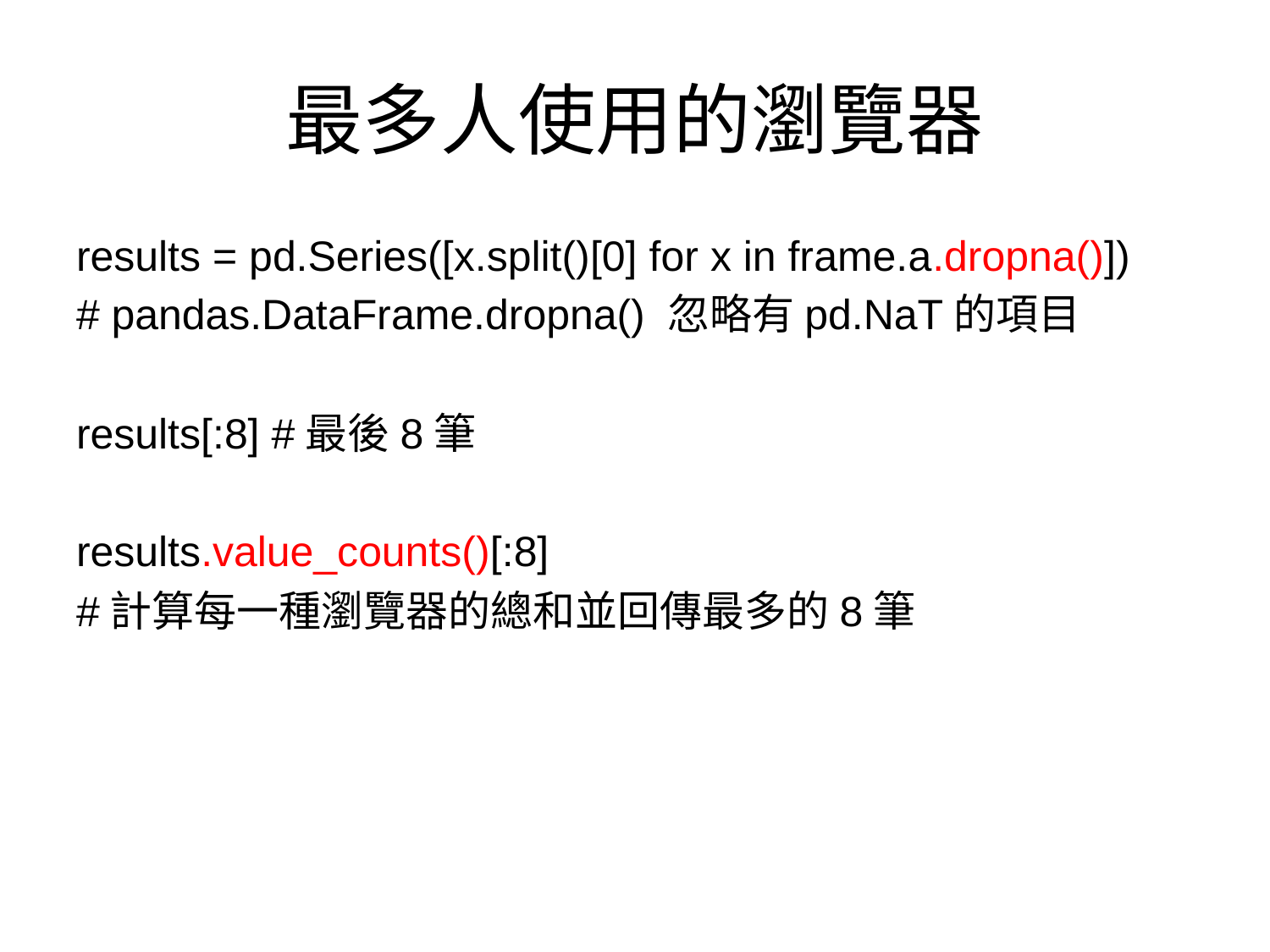

# 最多人使用的瀏覽器
results = pd.Series([x.split()[0] for x in frame.a.dropna()])
# pandas.DataFrame.dropna() 忽略有pd.NaT的項目

results[:8] #最後8筆

results.value_counts()[:8]
#計算每一種瀏覽器的總和並回傳最多的8筆